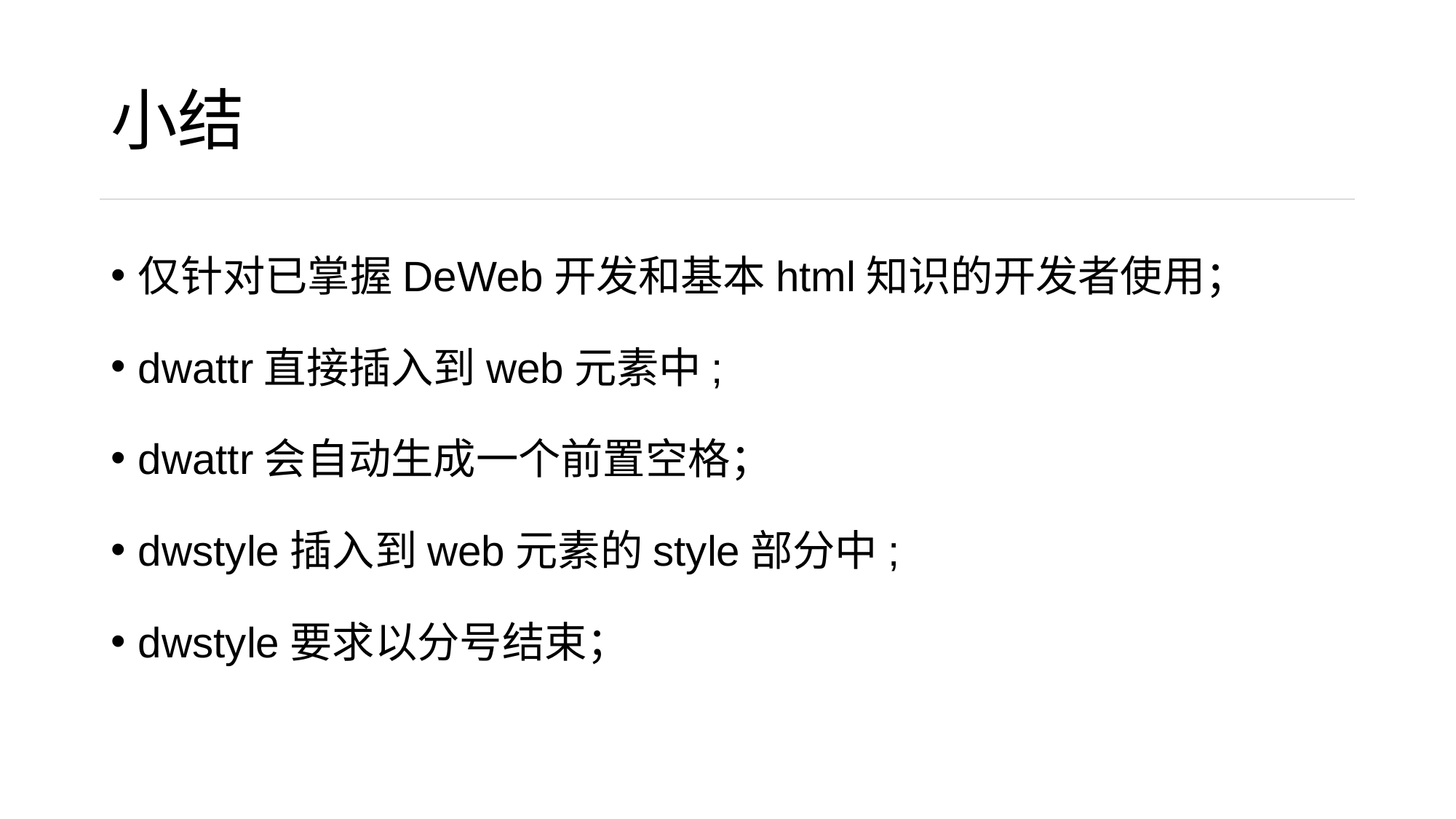

# 小结
仅针对已掌握DeWeb开发和基本html知识的开发者使用；
dwattr直接插入到web元素中;
dwattr会自动生成一个前置空格；
dwstyle插入到web元素的style部分中;
dwstyle要求以分号结束；